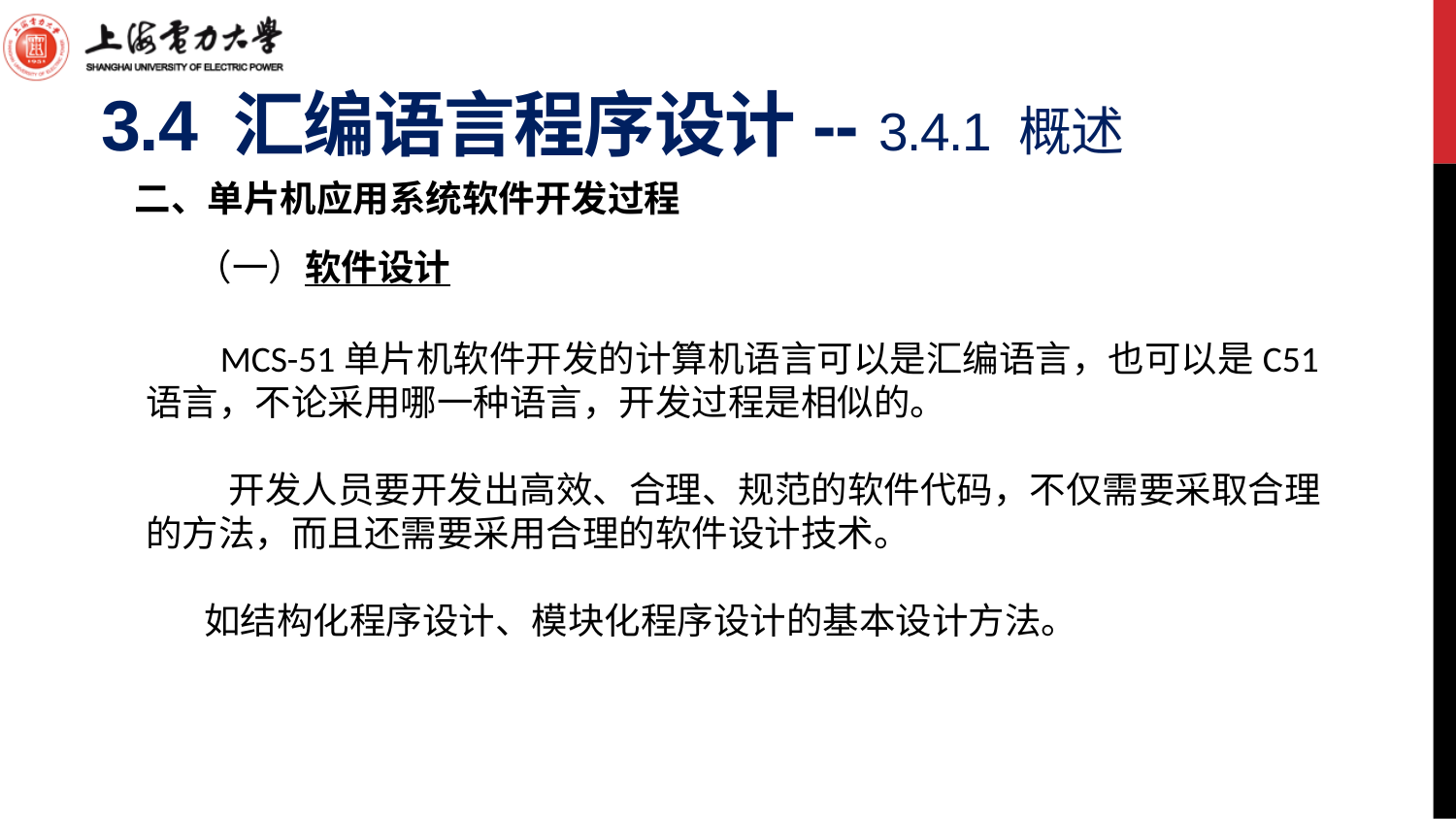

# 3.4 汇编语言程序设计-- 3.4.1 概述
二、单片机应用系统软件开发过程

     （一）软件设计

         MCS-51单片机软件开发的计算机语言可以是汇编语言，也可以是C51语言，不论采用哪一种语言，开发过程是相似的。

         开发人员要开发出高效、合理、规范的软件代码，不仅需要采取合理的方法，而且还需要采用合理的软件设计技术。

      如结构化程序设计、模块化程序设计的基本设计方法。